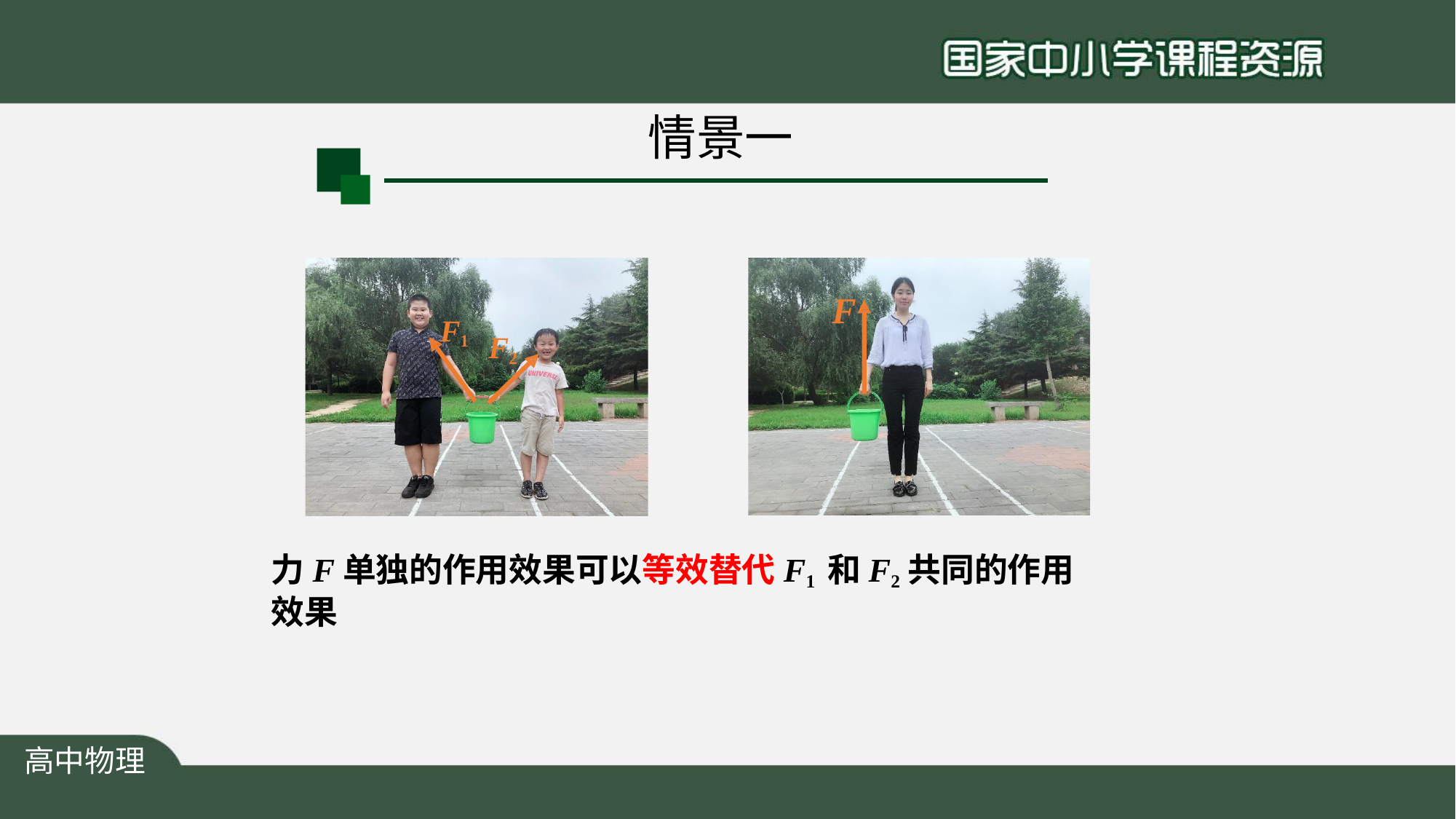

# 情景一

F

F1
F2

力F单独的作用效果可以等效替代F1 和F2共同的作用效果
高中物理